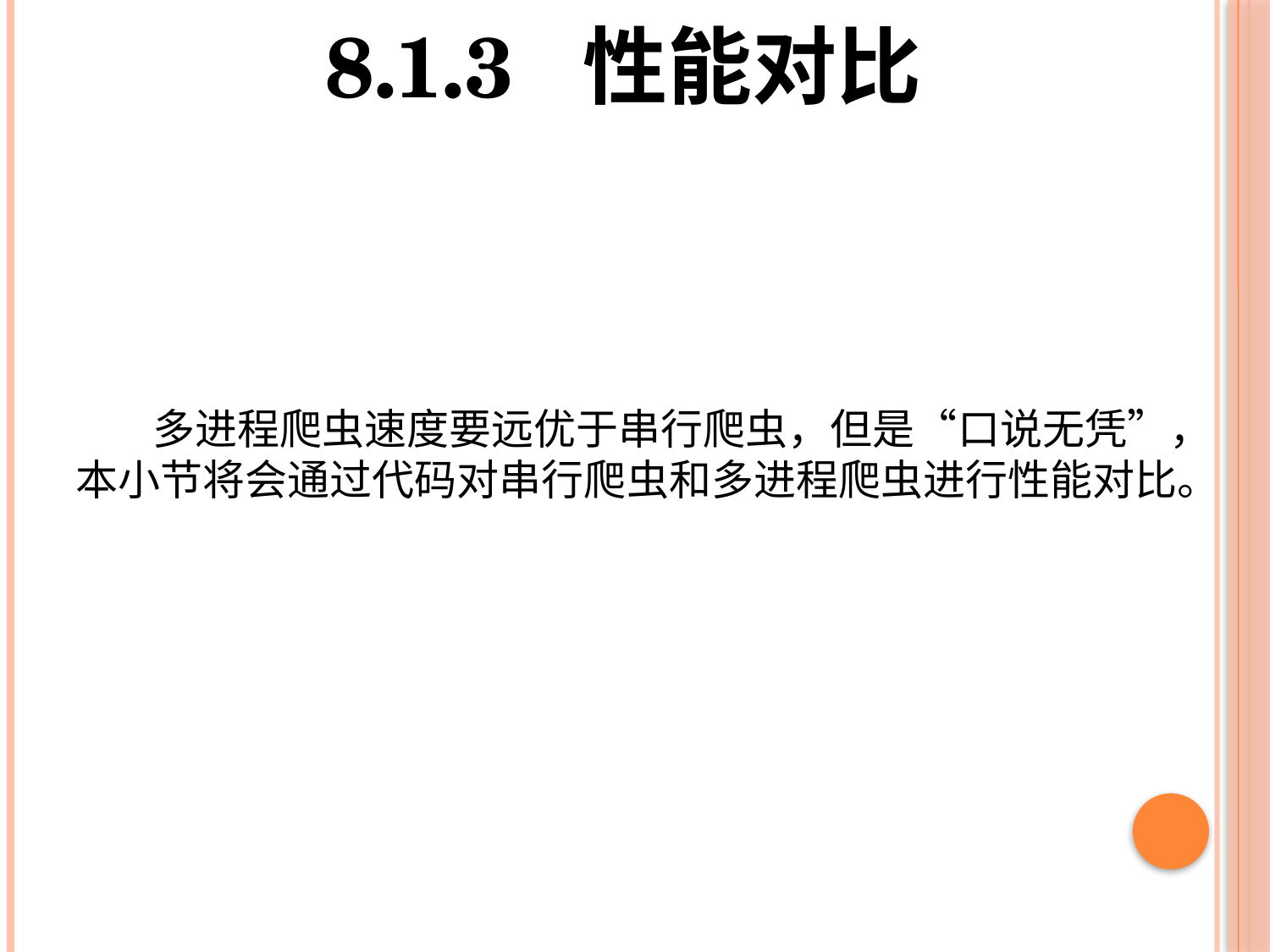

# 8.1.3  性能对比
       多进程爬虫速度要远优于串行爬虫，但是“口说无凭”，本小节将会通过代码对串行爬虫和多进程爬虫进行性能对比。